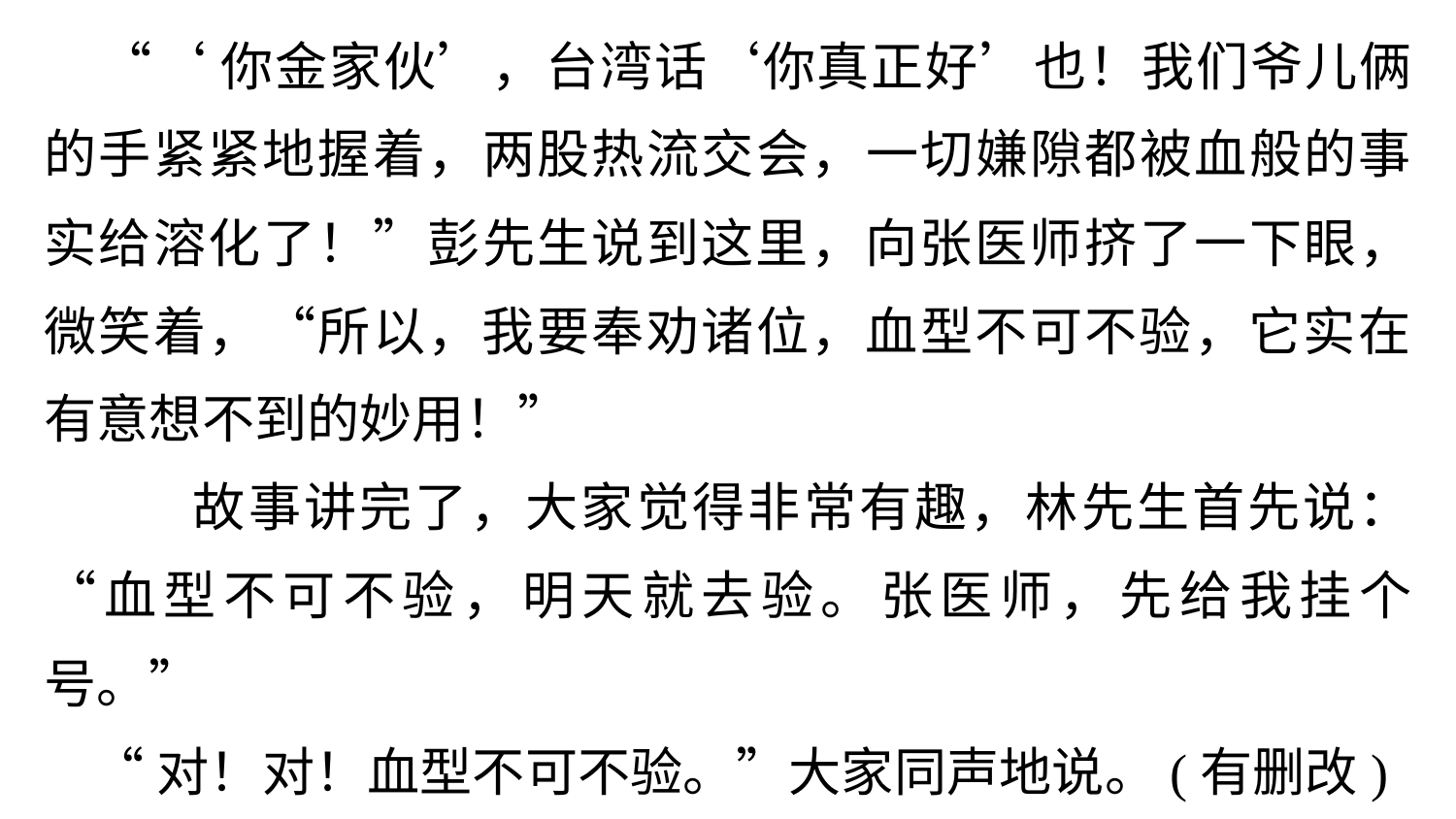

“‘你金家伙’，台湾话‘你真正好’也！我们爷儿俩的手紧紧地握着，两股热流交会，一切嫌隙都被血般的事实给溶化了！”彭先生说到这里，向张医师挤了一下眼，微笑着，“所以，我要奉劝诸位，血型不可不验，它实在有意想不到的妙用！”
         故事讲完了，大家觉得非常有趣，林先生首先说：“血型不可不验，明天就去验。张医师，先给我挂个号。”
    “对！对！血型不可不验。”大家同声地说。(有删改)
注　迭格：吴方言，意为“这个”。